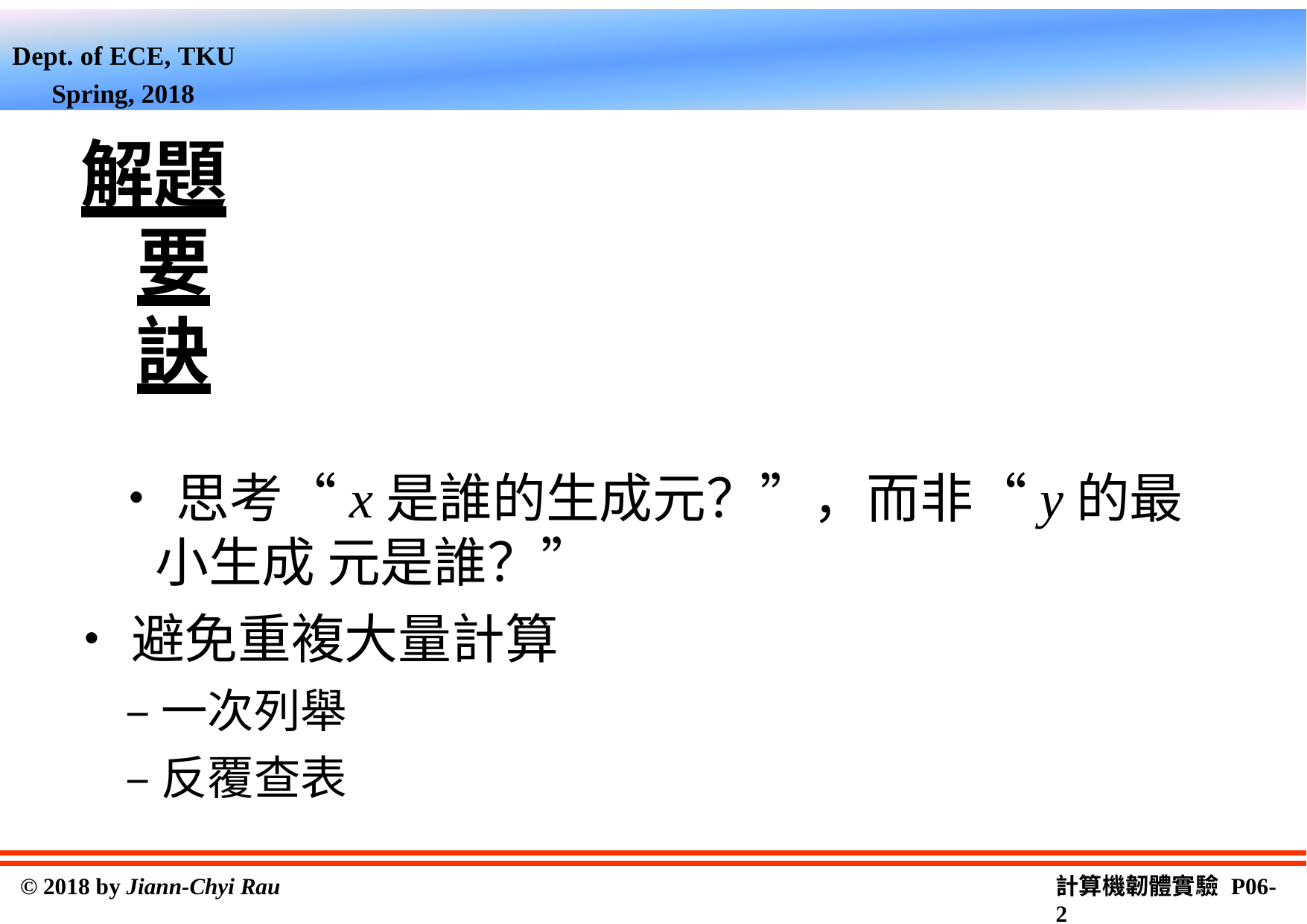

Dept. of ECE, TKU Spring, 2018
解題要訣

‧思考“x是誰的生成元？”，而非“y的最小生成 元是誰？”
‧避免重複大量計算
–一次列舉
–反覆查表

計算機韌體實驗 P06-2
© 2018 by Jiann-Chyi Rau